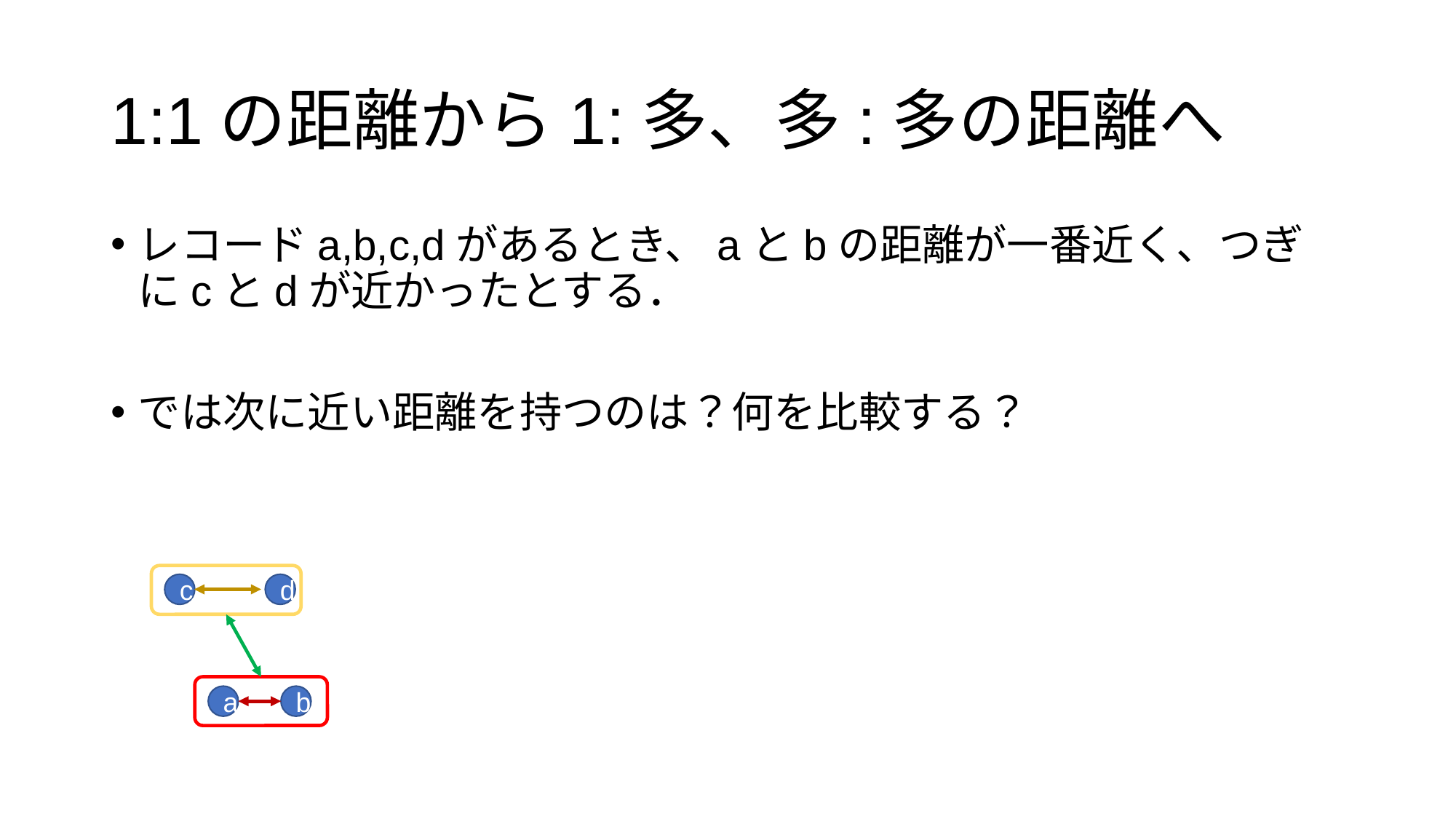

# 1:1の距離から1:多、多:多の距離へ
レコードa,b,c,dがあるとき、aとbの距離が一番近く、つぎにcとdが近かったとする．

では次に近い距離を持つのは？何を比較する？

d
c

a
b